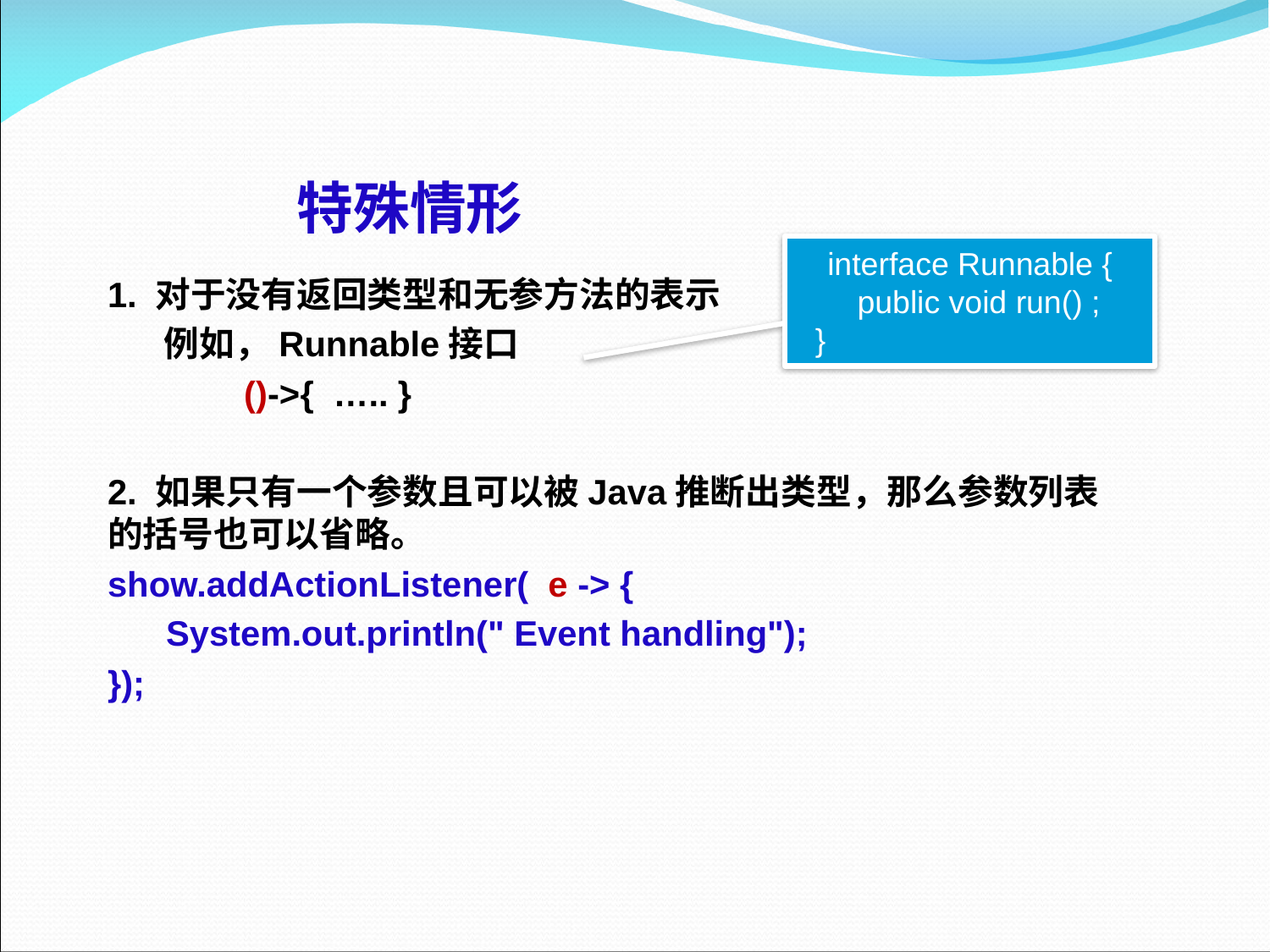

# 特殊情形
interface Runnable {
  public void run() ;
  }
1. 对于没有返回类型和无参方法的表示
      例如，Runnable接口
              ()->{  ….. }

2. 如果只有一个参数且可以被Java推断出类型，那么参数列表的括号也可以省略。
show.addActionListener(  e -> {
      System.out.println(" Event handling");
});